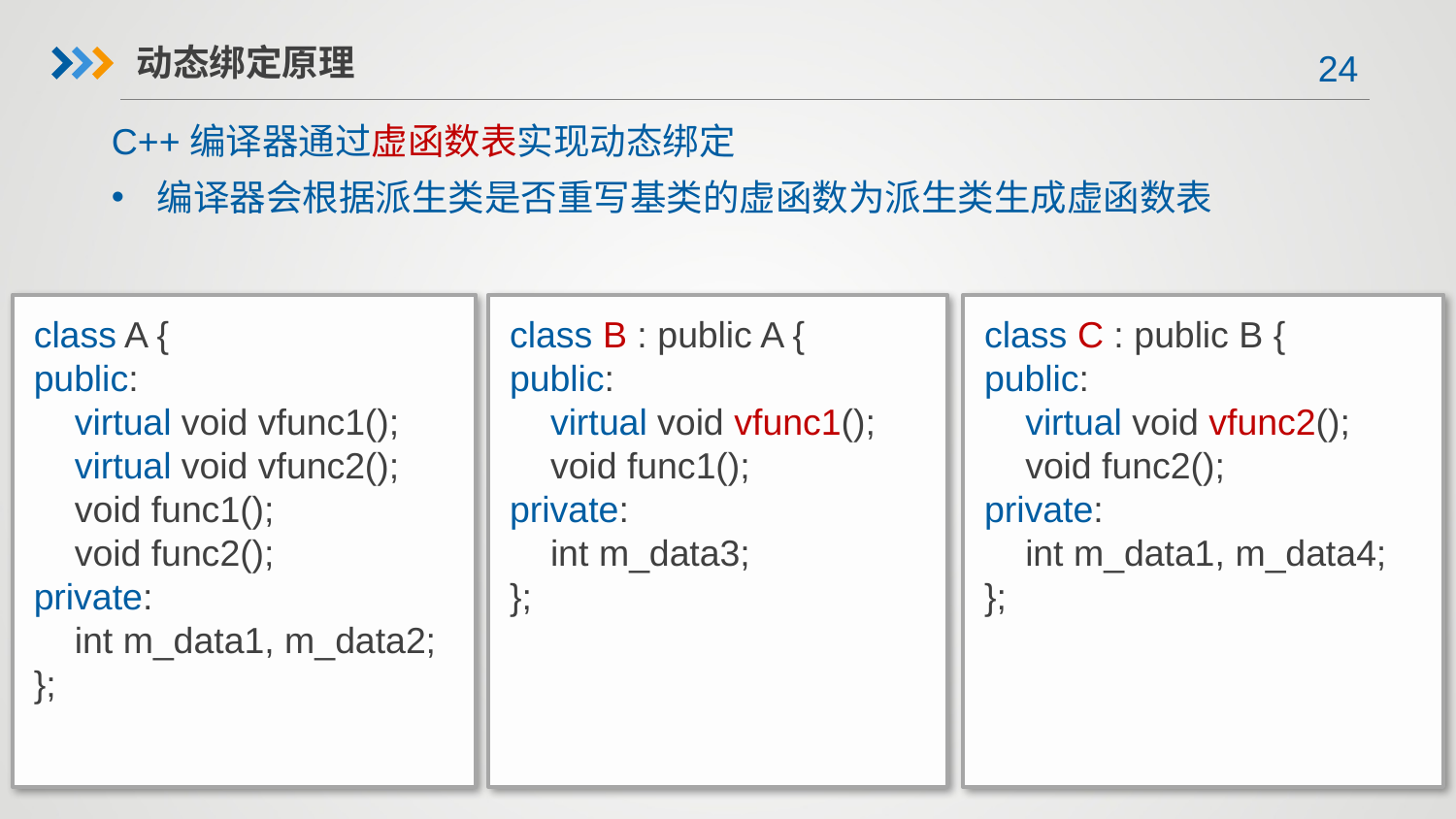

动态绑定原理
C++编译器通过虚函数表实现动态绑定
编译器会根据派生类是否重写基类的虚函数为派生类生成虚函数表

class A {
public:
    virtual void vfunc1();
    virtual void vfunc2();
    void func1();
    void func2();
private:
    int m_data1, m_data2;
};

class B : public A {
public:
    virtual void vfunc1();
    void func1();
private:
    int m_data3;
};

class C : public B {
public:
    virtual void vfunc2();
    void func2();
private:
    int m_data1, m_data4;
};